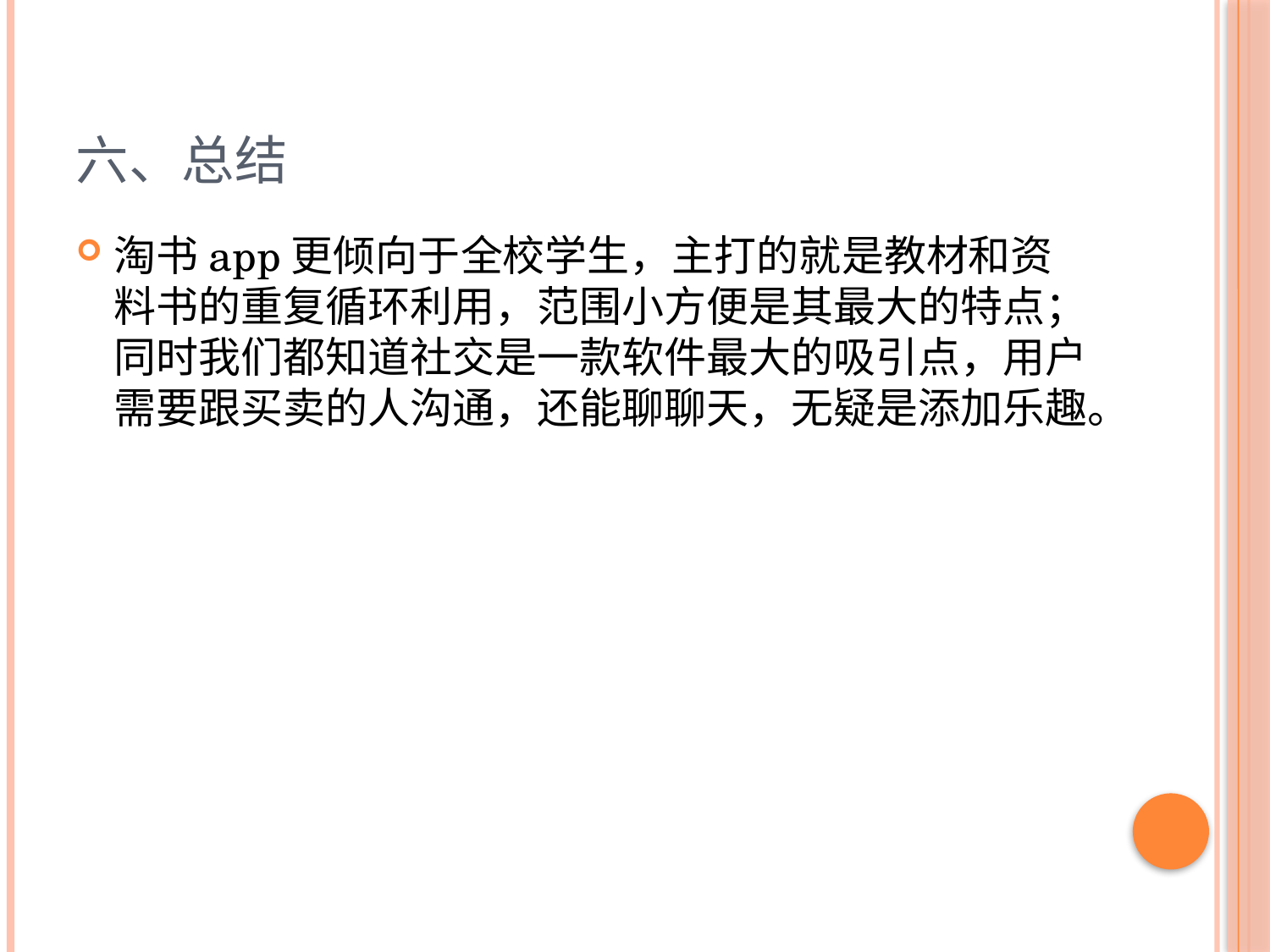

# 六、总结
淘书app更倾向于全校学生，主打的就是教材和资料书的重复循环利用，范围小方便是其最大的特点；同时我们都知道社交是一款软件最大的吸引点，用户需要跟买卖的人沟通，还能聊聊天，无疑是添加乐趣。